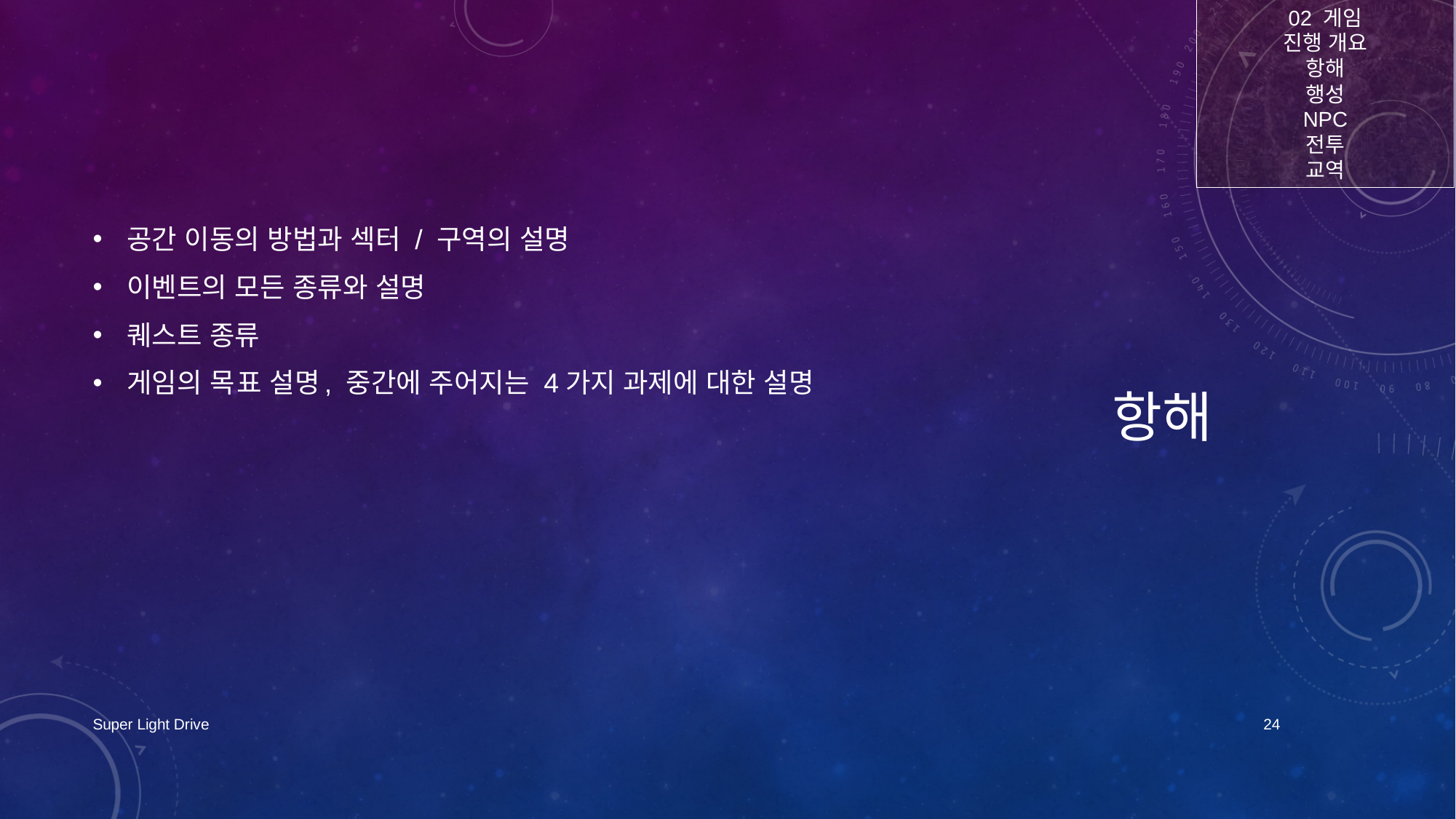

02 게임
진행 개요
항해
행성
NPC
전투
교역
# 항해

공간 이동의 방법과 섹터 / 구역의 설명
이벤트의 모든 종류와 설명
퀘스트 종류
게임의 목표 설명, 중간에 주어지는 4가지 과제에 대한 설명
Super Light Drive
24